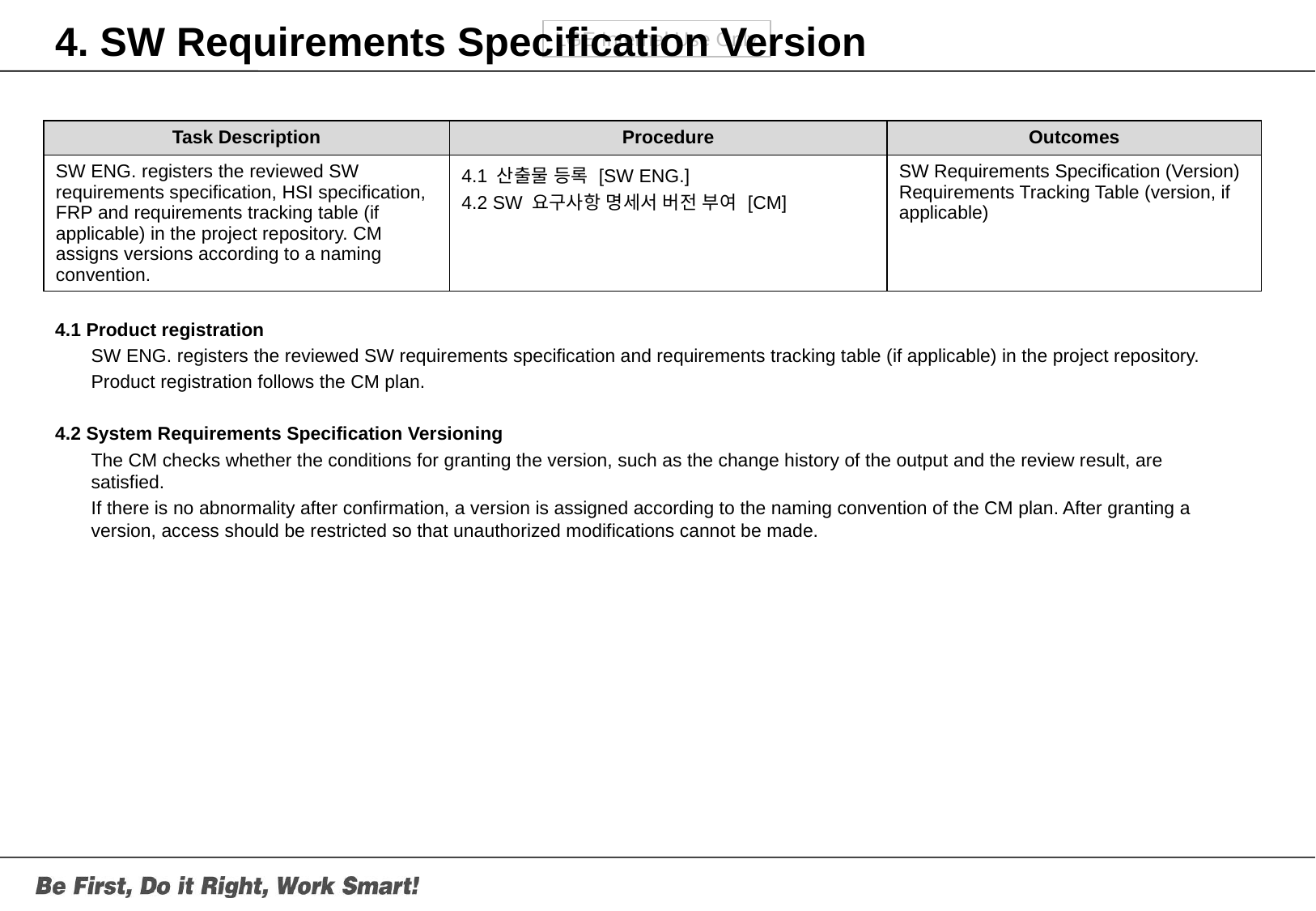

# 4. SW Requirements Specification Version
| Task Description | Procedure | Outcomes |
| --- | --- | --- |
| SW ENG. registers the reviewed SW requirements specification, HSI specification, FRP and requirements tracking table (if applicable) in the project repository. CM assigns versions according to a naming convention. | 4.1 산출물 등록 [SW ENG.] 4.2 SW 요구사항 명세서 버전 부여 [CM] | SW Requirements Specification (Version) Requirements Tracking Table (version, if applicable) |
4.1 Product registration
SW ENG. registers the reviewed SW requirements specification and requirements tracking table (if applicable) in the project repository.
Product registration follows the CM plan.

4.2 System Requirements Specification Versioning
The CM checks whether the conditions for granting the version, such as the change history of the output and the review result, are satisfied.
If there is no abnormality after confirmation, a version is assigned according to the naming convention of the CM plan. After granting a version, access should be restricted so that unauthorized modifications cannot be made.